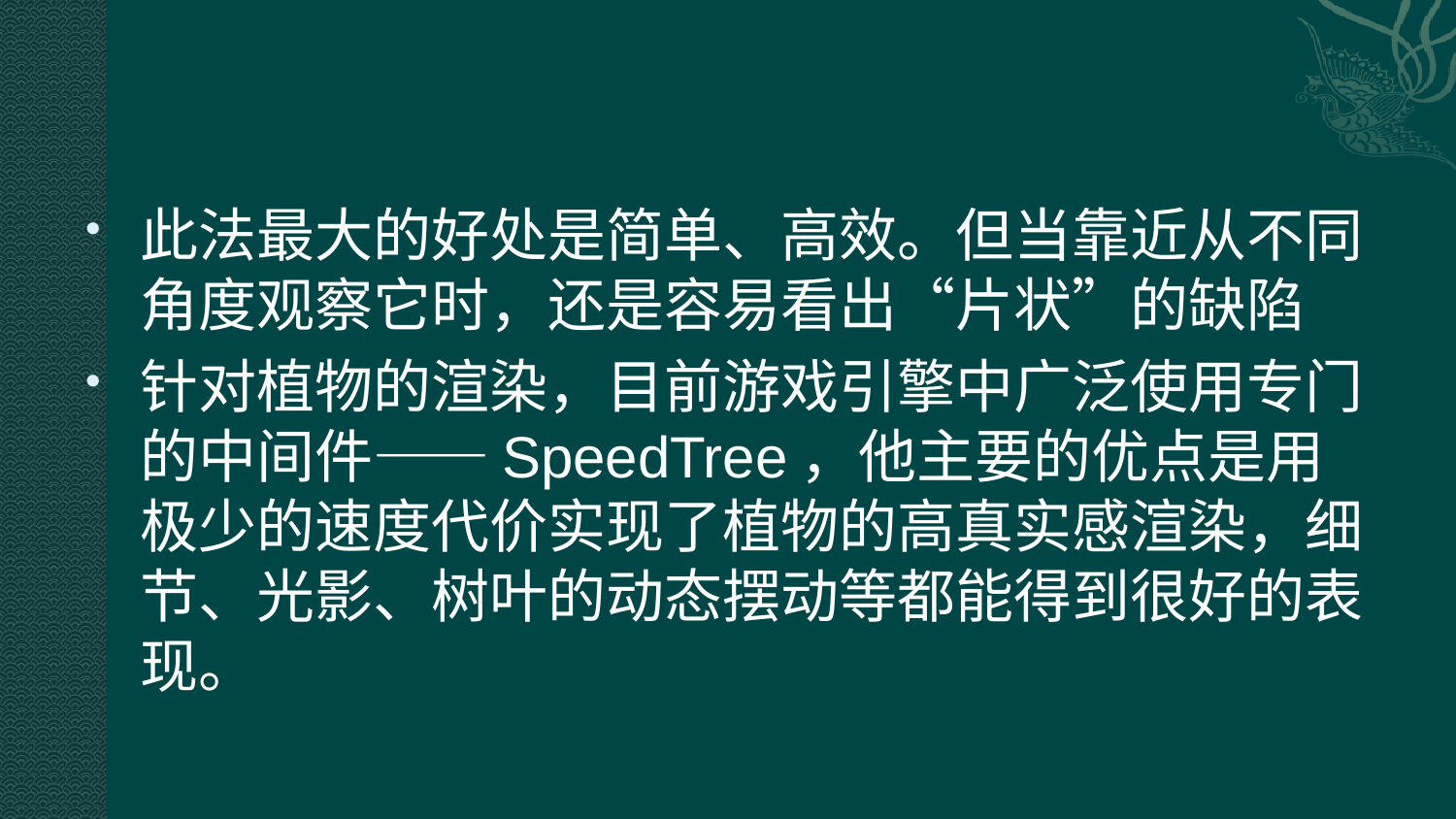

#
此法最大的好处是简单、高效。但当靠近从不同角度观察它时，还是容易看出“片状”的缺陷
针对植物的渲染，目前游戏引擎中广泛使用专门的中间件——SpeedTree，他主要的优点是用极少的速度代价实现了植物的高真实感渲染，细节、光影、树叶的动态摆动等都能得到很好的表现。